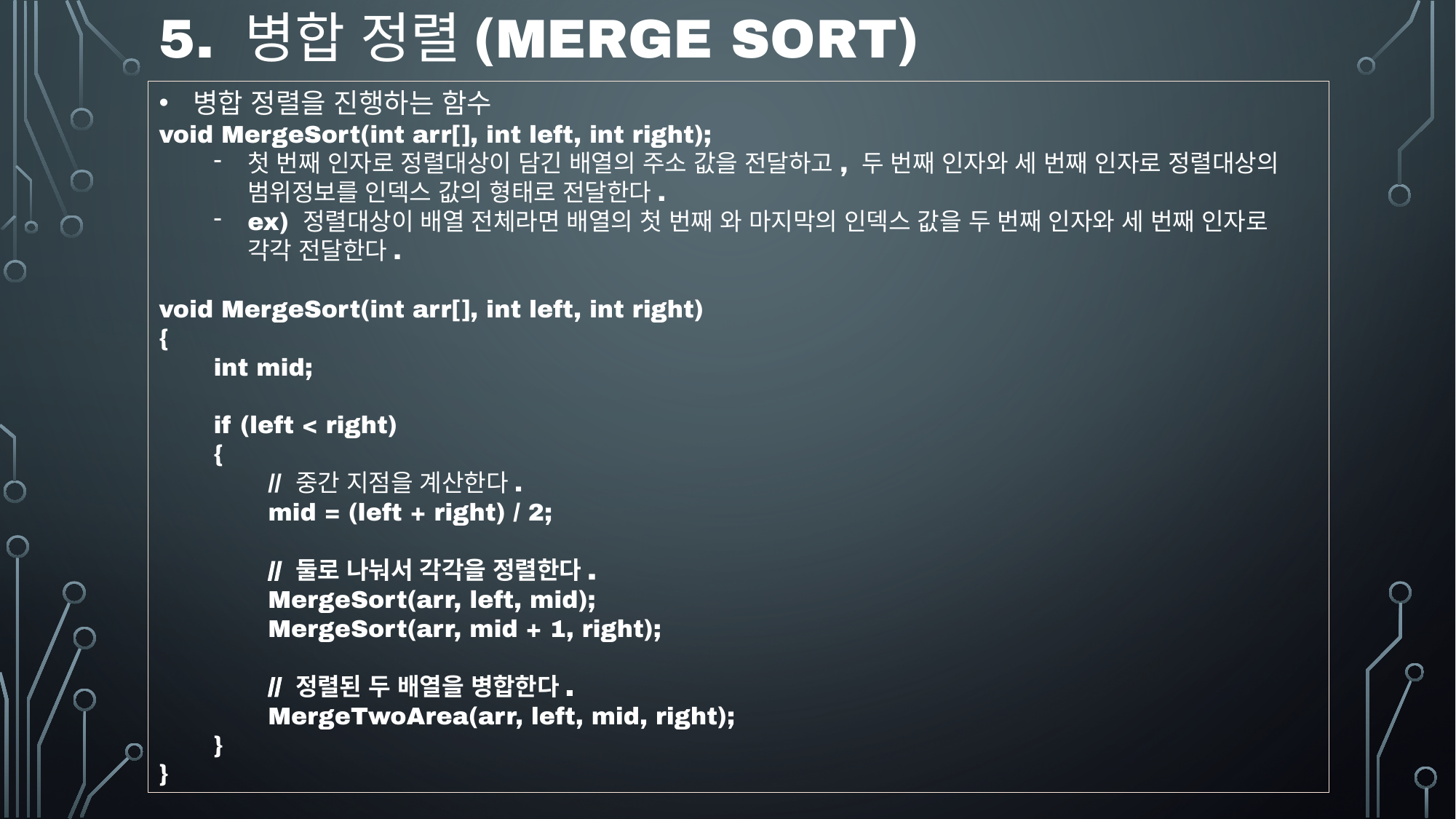

5. 병합 정렬(Merge Sort)
병합 정렬을 진행하는 함수
void MergeSort(int arr[], int left, int right);
첫 번째 인자로 정렬대상이 담긴 배열의 주소 값을 전달하고, 두 번째 인자와 세 번째 인자로 정렬대상의 범위정보를 인덱스 값의 형태로 전달한다.
ex) 정렬대상이 배열 전체라면 배열의 첫 번째 와 마지막의 인덱스 값을 두 번째 인자와 세 번째 인자로 각각 전달한다.

void MergeSort(int arr[], int left, int right)
{
int mid;

if (left < right)
{
// 중간 지점을 계산한다.
mid = (left + right) / 2;

// 둘로 나눠서 각각을 정렬한다.
MergeSort(arr, left, mid);
MergeSort(arr, mid + 1, right);

// 정렬된 두 배열을 병합한다.
MergeTwoArea(arr, left, mid, right);
}
}